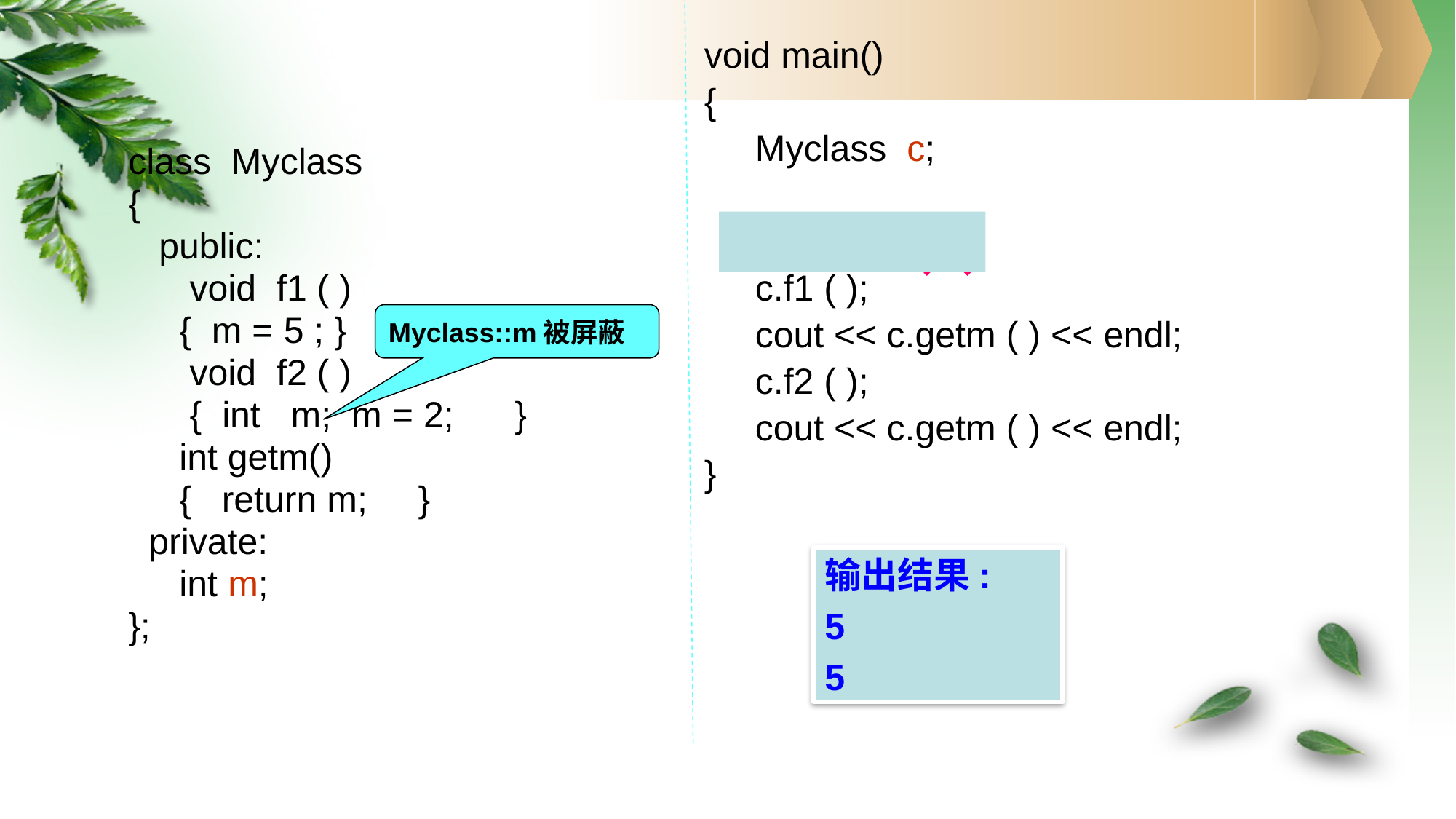

void main()
{
     Myclass  c;

     c.m = 10 ;
     c.f1 ( );
     cout << c.getm ( ) << endl;
     c.f2 ( );
     cout << c.getm ( ) << endl;
}
class  Myclass
{
   public:
	  void  f1 ( )
     {  m = 5 ; }
	  void  f2 ( )
	  {  int   m;  m = 2;      }
     int getm()
     {   return m;     }
  private:
	 int m;
};

Myclass::m被屏蔽
输出结果:
5
5